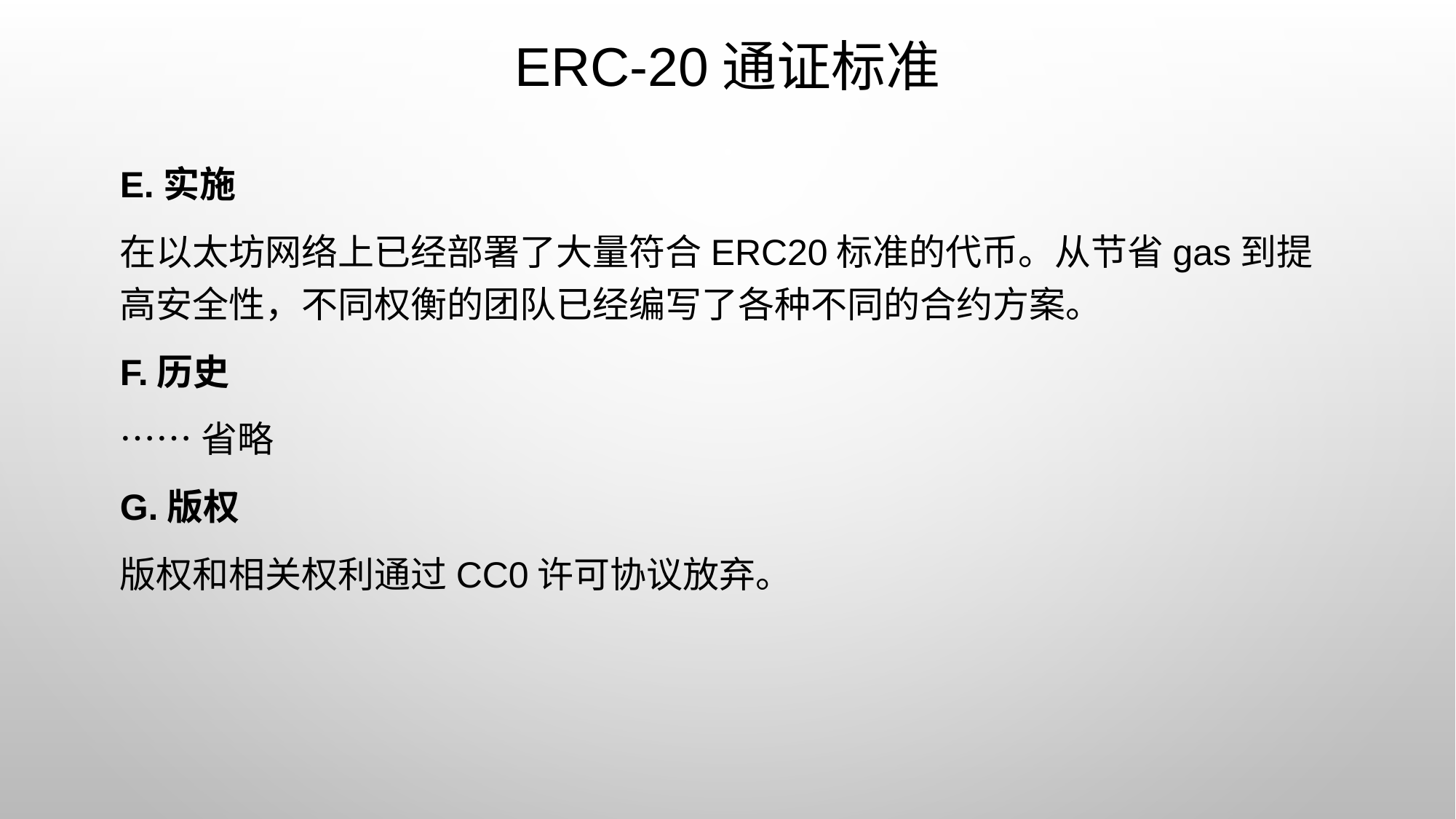

# ERC-20通证标准
E.实施
在以太坊网络上已经部署了大量符合ERC20标准的代币。从节省gas到提高安全性，不同权衡的团队已经编写了各种不同的合约方案。
F.历史
……省略
G.版权
版权和相关权利通过CC0许可协议放弃。